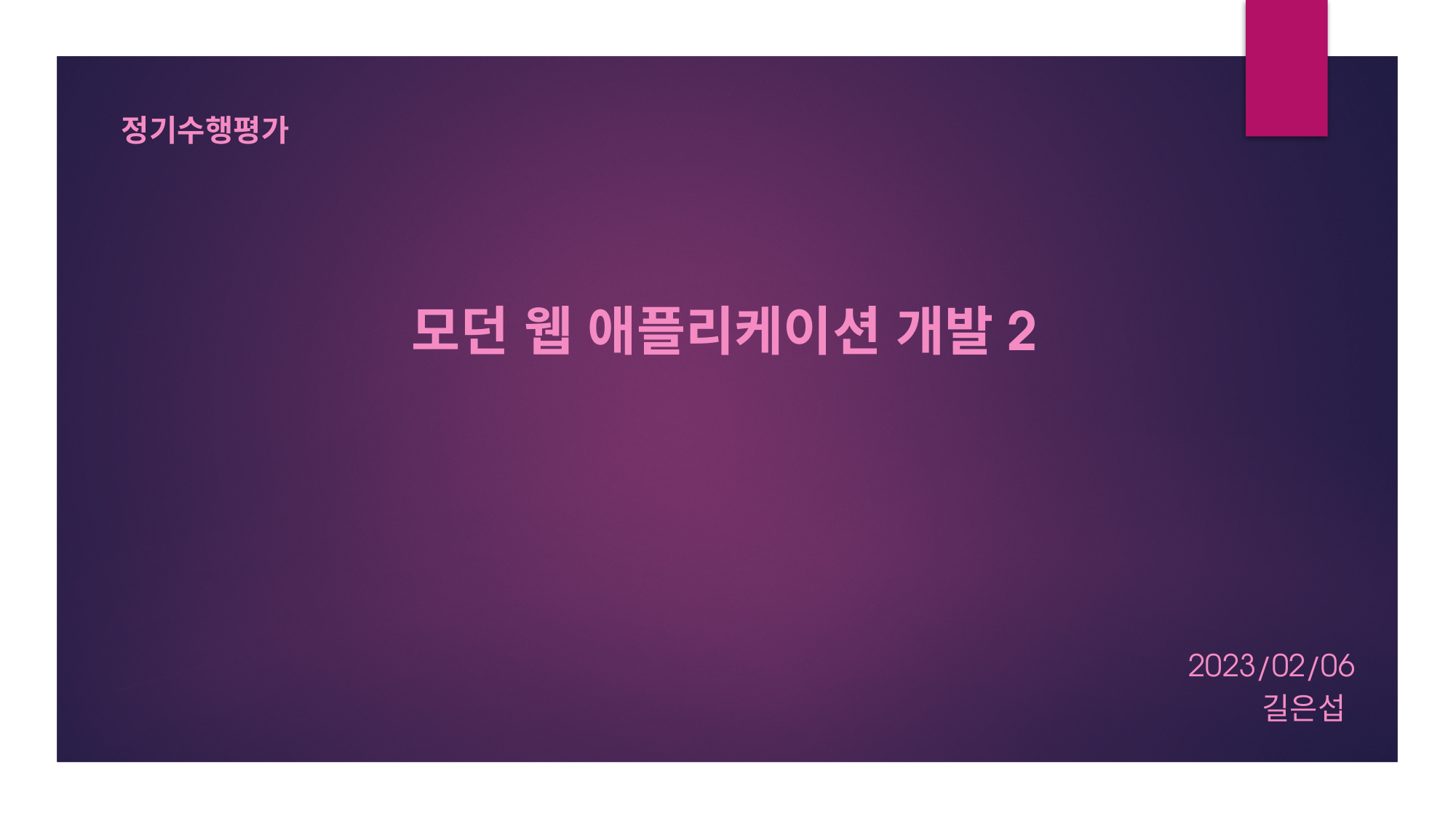

정기수행평가
# 모던 웹 애플리케이션 개발2
2023/02/06
길은섭